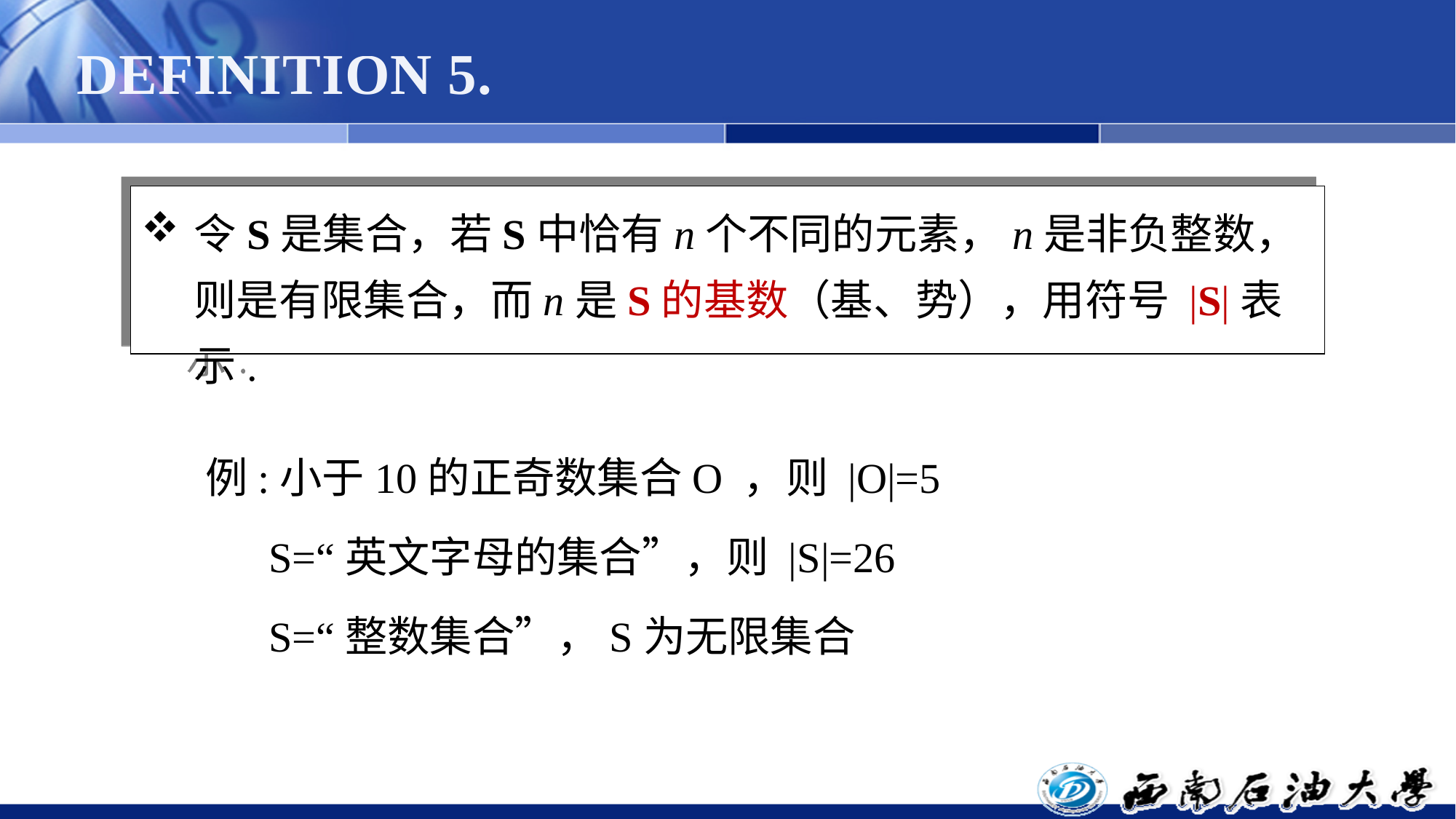

# DEFINITION 5.
令S是集合，若S中恰有n个不同的元素，n是非负整数，则是有限集合，而n是S的基数（基、势），用符号 |S|表示.
例:小于10的正奇数集合O ，则 |O|=5
      S=“英文字母的集合”，则 |S|=26
      S=“整数集合”，S为无限集合